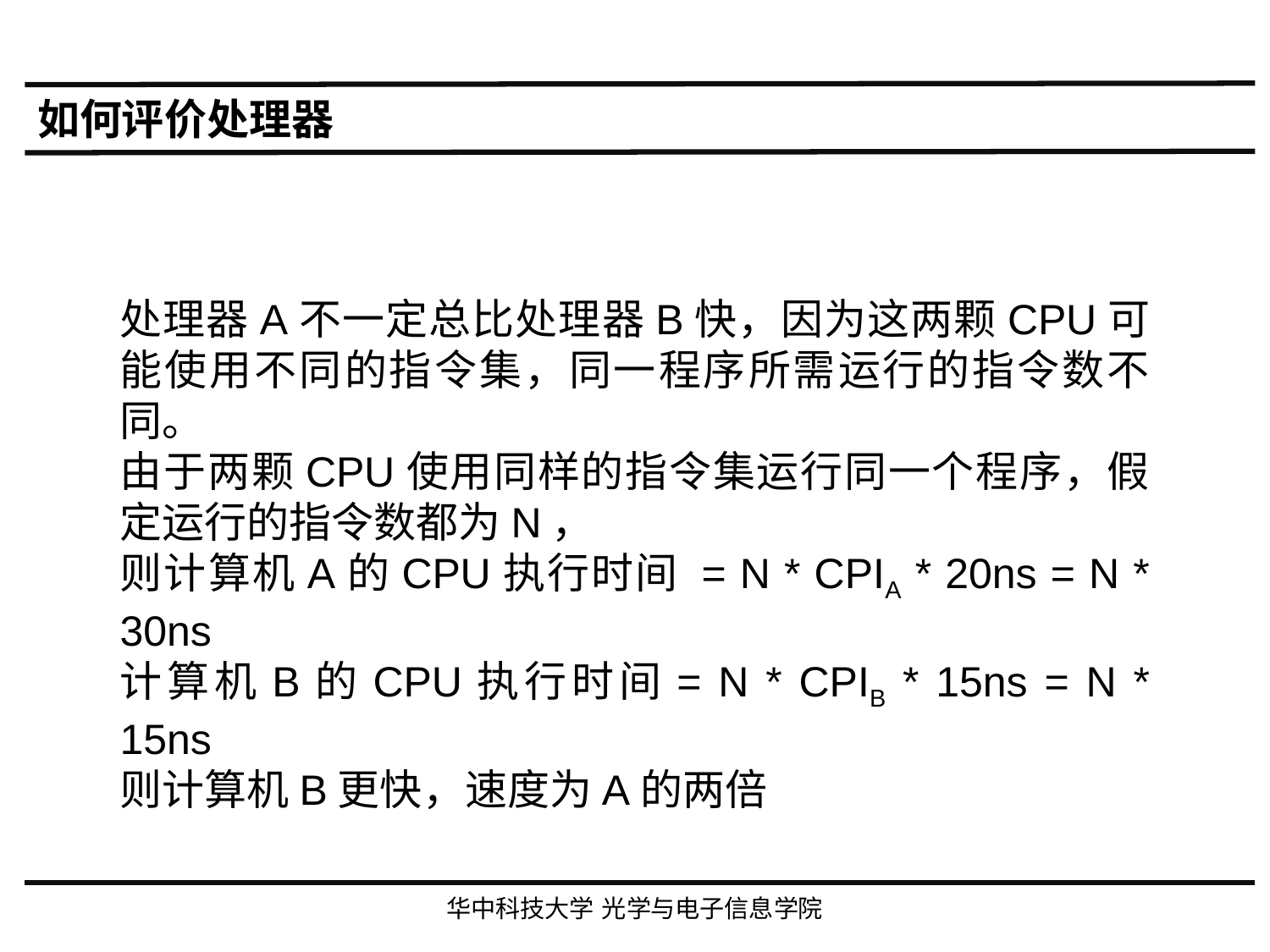

如何评价处理器
处理器A不一定总比处理器B快，因为这两颗CPU可能使用不同的指令集，同一程序所需运行的指令数不同。
由于两颗CPU使用同样的指令集运行同一个程序，假定运行的指令数都为N，
则计算机A的CPU执行时间 = N * CPIA * 20ns = N * 30ns
计算机B的CPU执行时间= N * CPIB * 15ns = N * 15ns
则计算机B更快，速度为A的两倍
华中科技大学 光学与电子信息学院